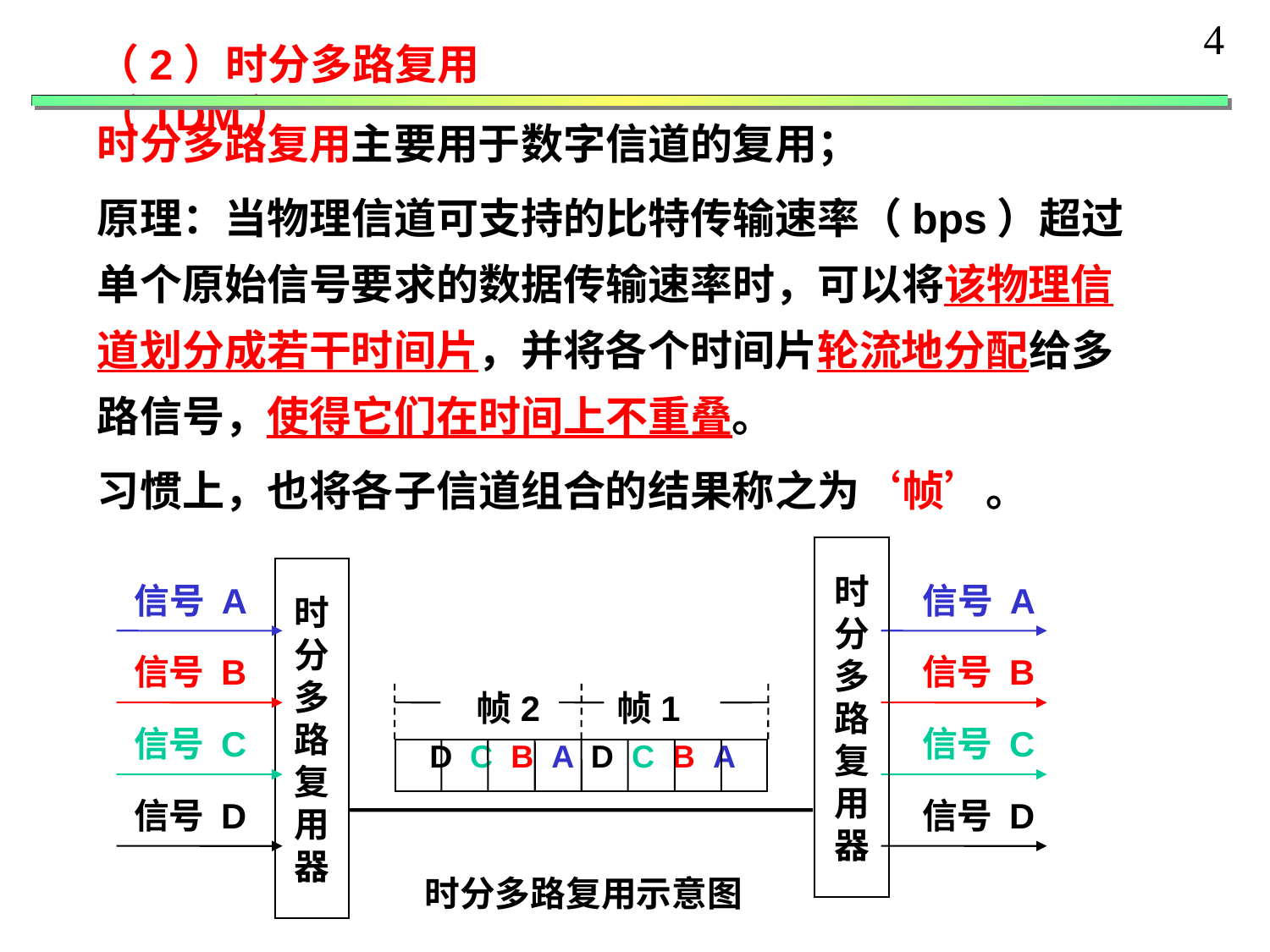

4
（2）时分多路复用（TDM）

时分多路复用主要用于数字信道的复用；
原理：当物理信道可支持的比特传输速率（bps）超过单个原始信号要求的数据传输速率时，可以将该物理信道划分成若干时间片，并将各个时间片轮流地分配给多路信号，使得它们在时间上不重叠。
习惯上，也将各子信道组合的结果称之为‘帧’。
时
分
多
路
复
用
器
时
分
多
路
复
用
器
 信号 A
 信号 A

 信号 B
 信号 B
 帧2
 帧1

 信号 C
 信号 C
  D  C  B  A  D  C  B  A

 信号 D
 信号 D

时分多路复用示意图